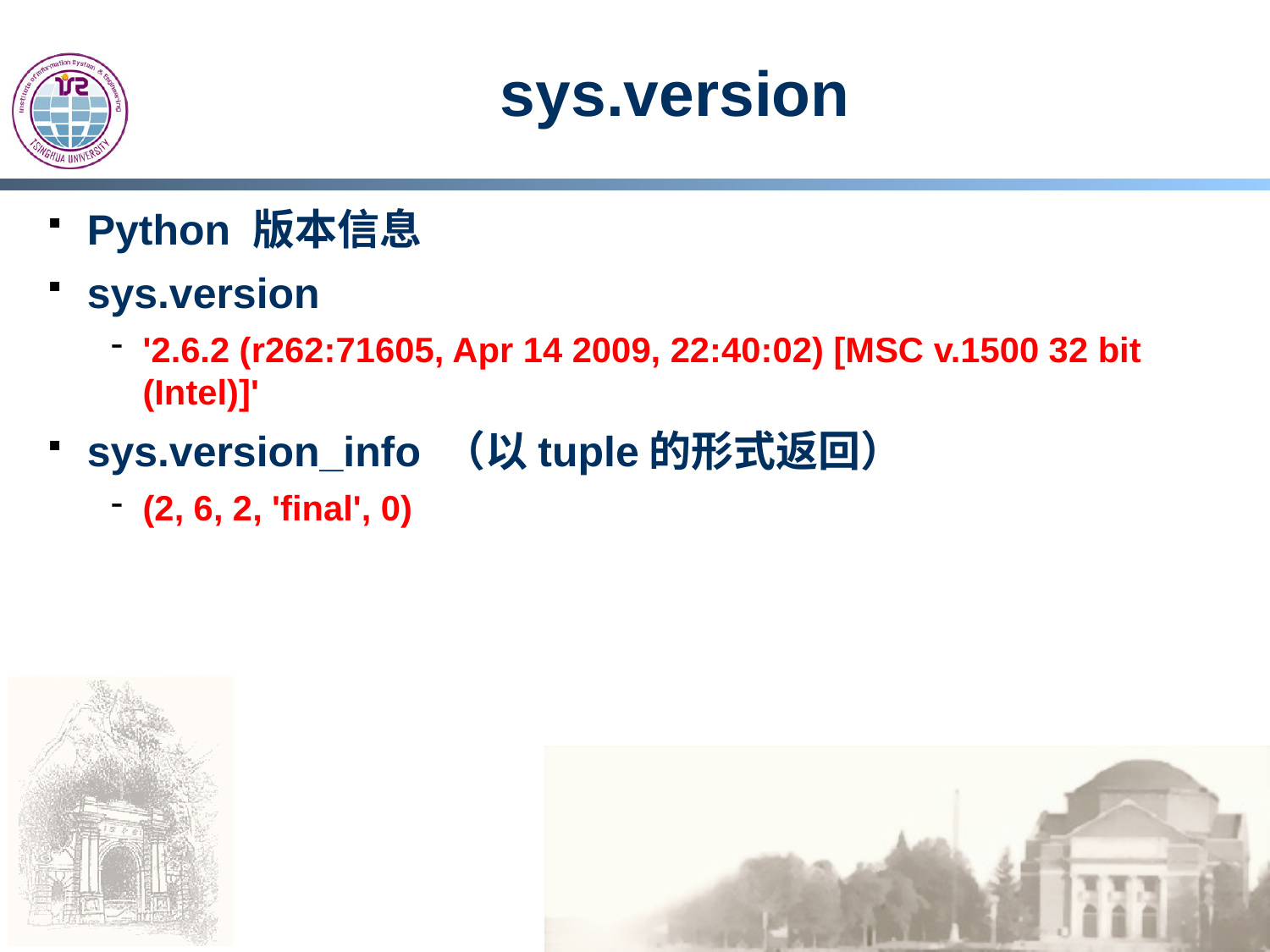

# sys.version
Python 版本信息
sys.version
'2.6.2 (r262:71605, Apr 14 2009, 22:40:02) [MSC v.1500 32 bit (Intel)]'
sys.version_info （以tuple的形式返回）
(2, 6, 2, 'final', 0)